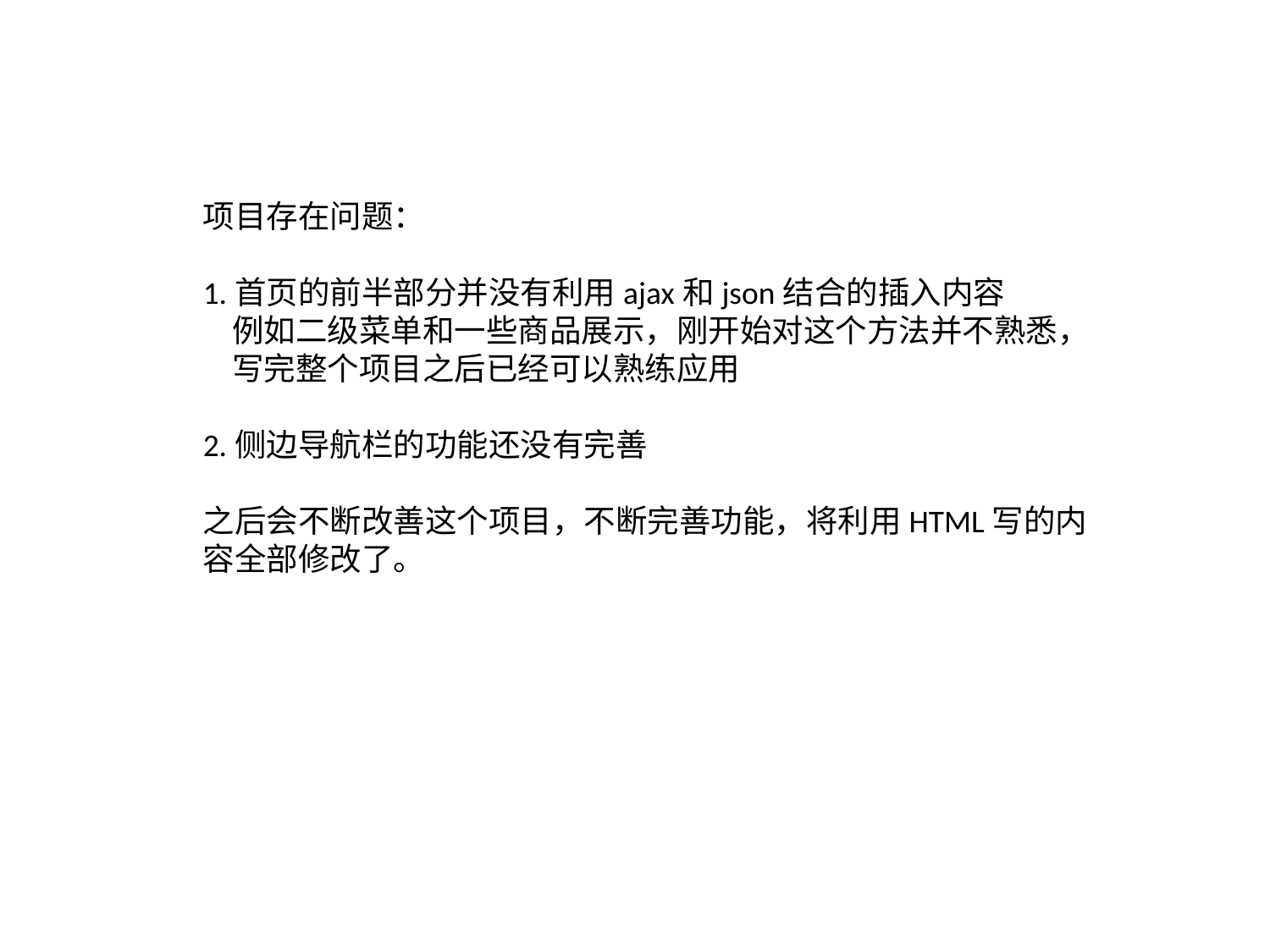

项目存在问题：

1.首页的前半部分并没有利用ajax和json结合的插入内容
   例如二级菜单和一些商品展示，刚开始对这个方法并不熟悉，
   写完整个项目之后已经可以熟练应用

2.侧边导航栏的功能还没有完善

之后会不断改善这个项目，不断完善功能，将利用HTML写的内容全部修改了。